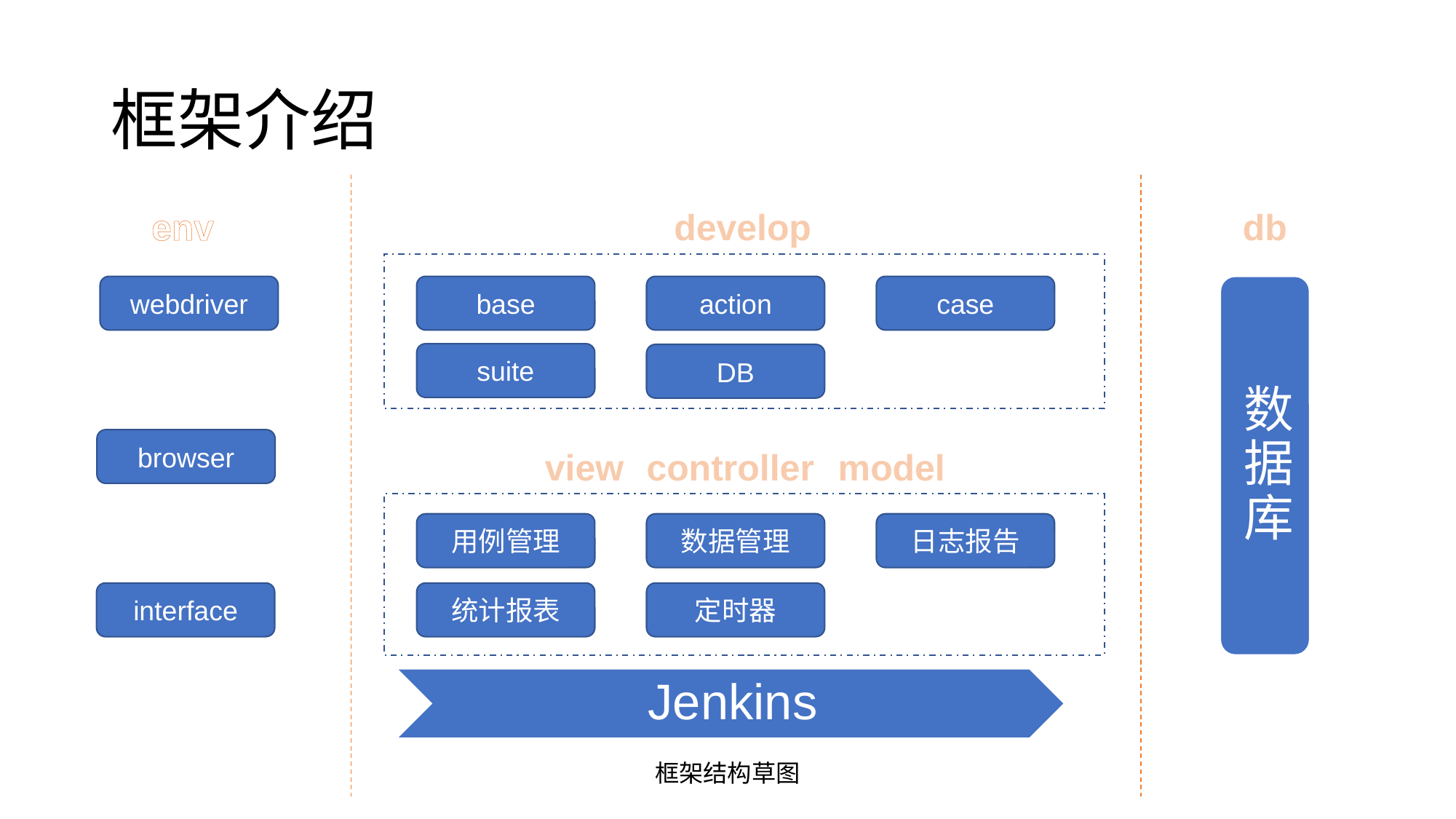

# 框架介绍
env
develop
db

webdriver
base
action
case
数据库
suite
DB
browser
view
controller
model

用例管理
数据管理
日志报告
interface
统计报表
定时器
Jenkins
框架结构草图